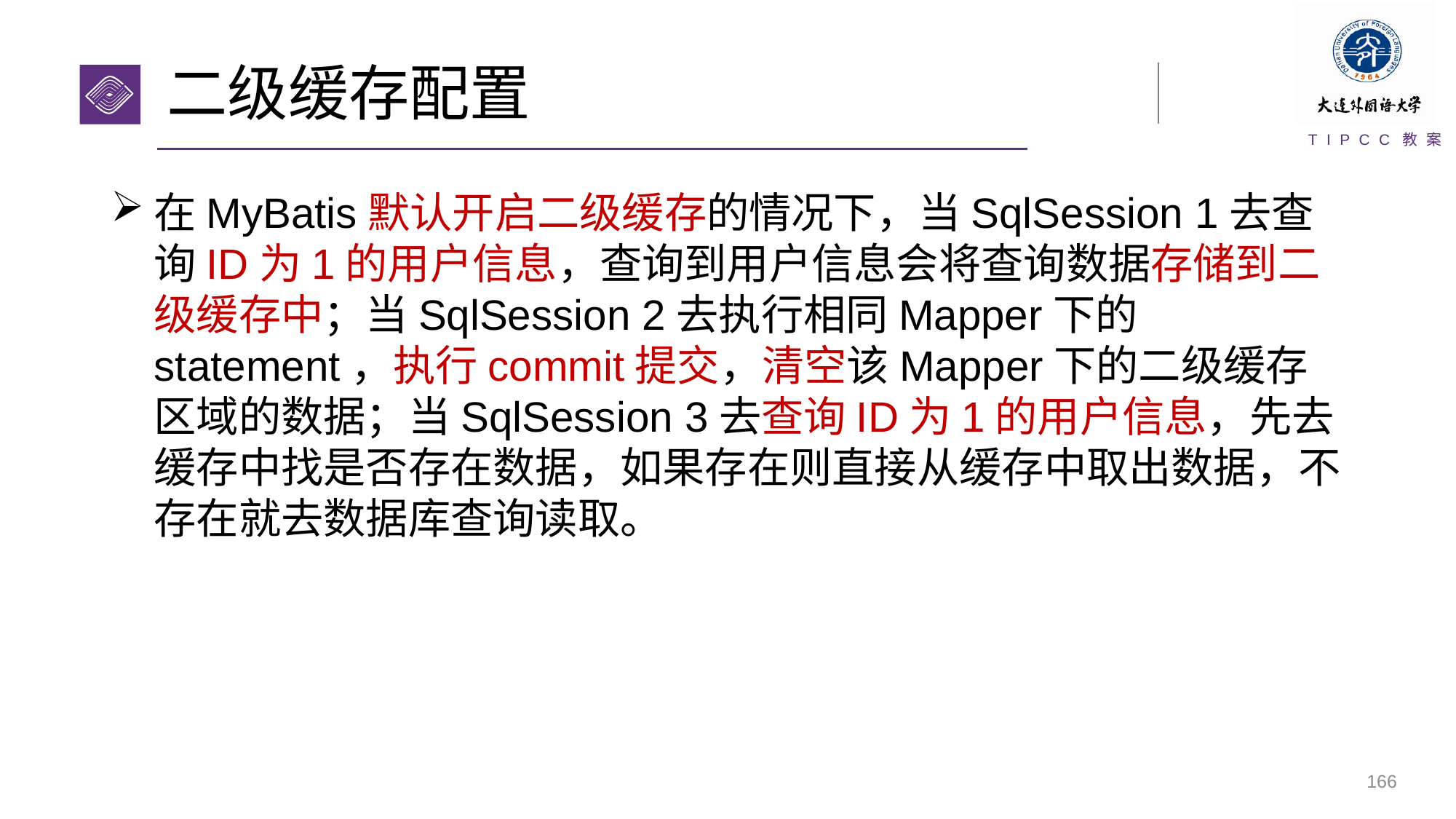

# 二级缓存配置
在MyBatis默认开启二级缓存的情况下，当SqlSession 1去查询ID为1的用户信息，查询到用户信息会将查询数据存储到二级缓存中；当SqlSession 2去执行相同Mapper下的statement，执行commit提交，清空该Mapper下的二级缓存区域的数据；当SqlSession 3去查询ID为1的用户信息，先去缓存中找是否存在数据，如果存在则直接从缓存中取出数据，不存在就去数据库查询读取。
166